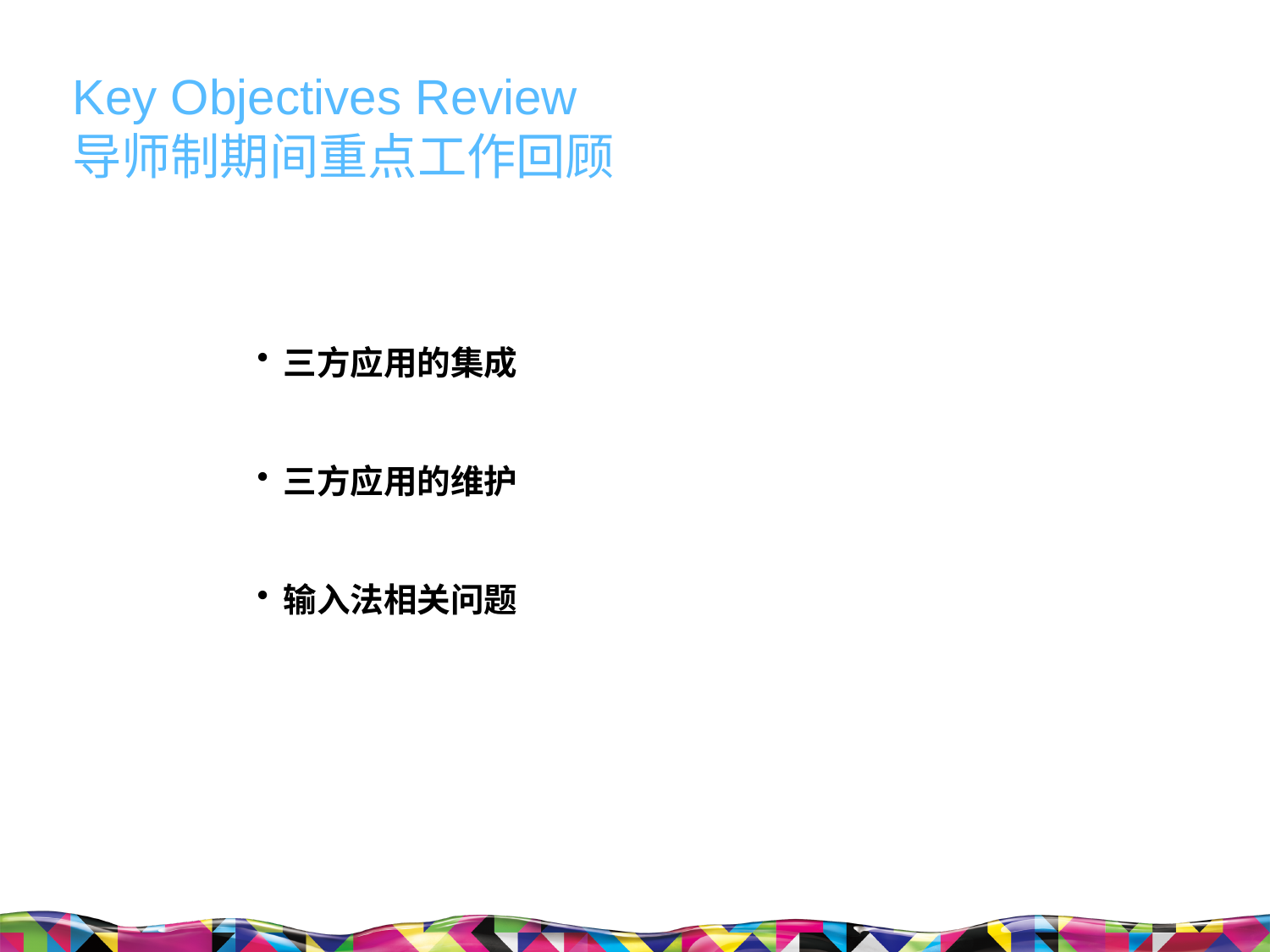

Key Objectives Review
导师制期间重点工作回顾
三方应用的集成
三方应用的维护
输入法相关问题